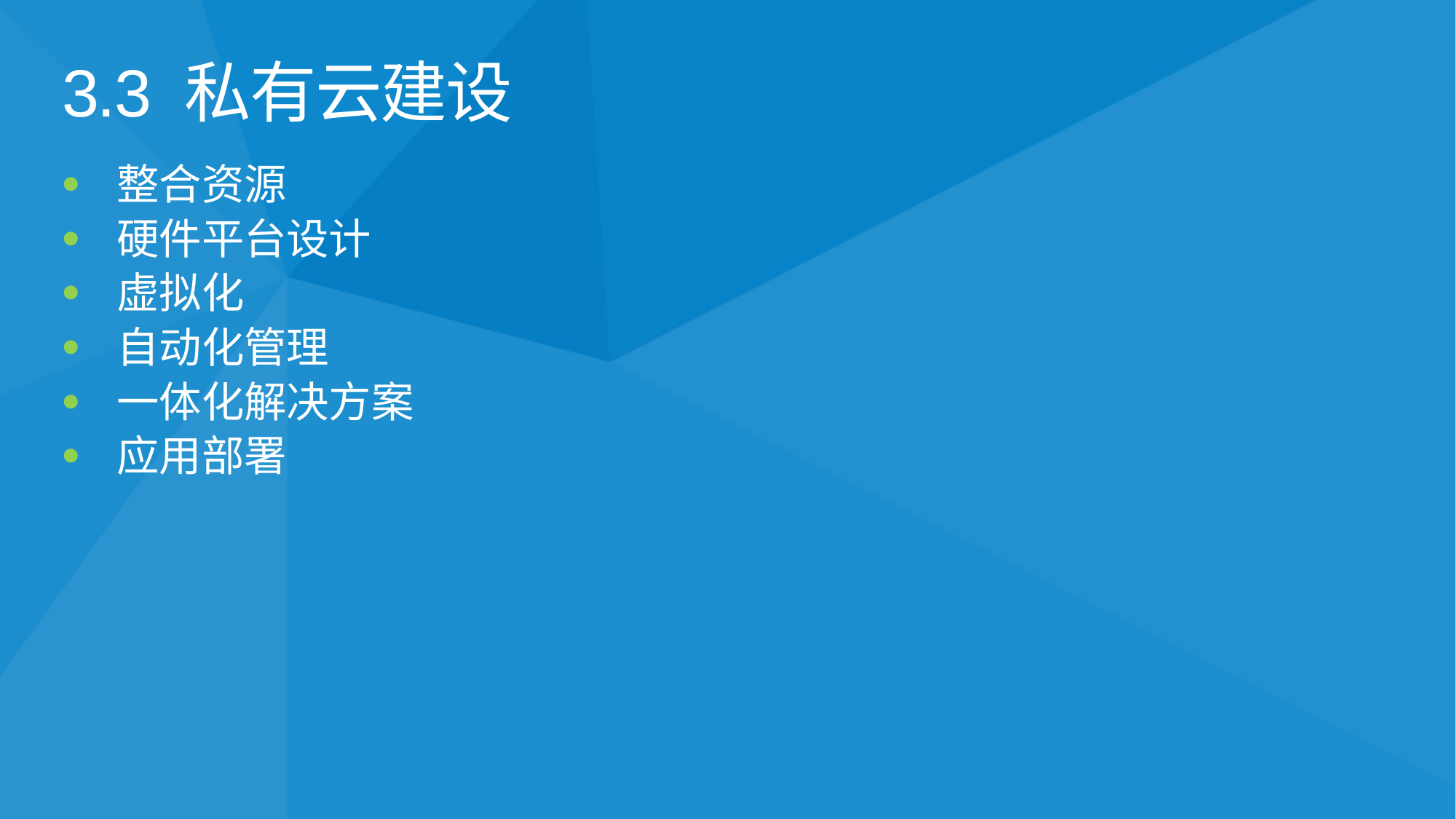

# 3.3 私有云建设
整合资源
硬件平台设计
虚拟化
自动化管理
一体化解决方案
应用部署